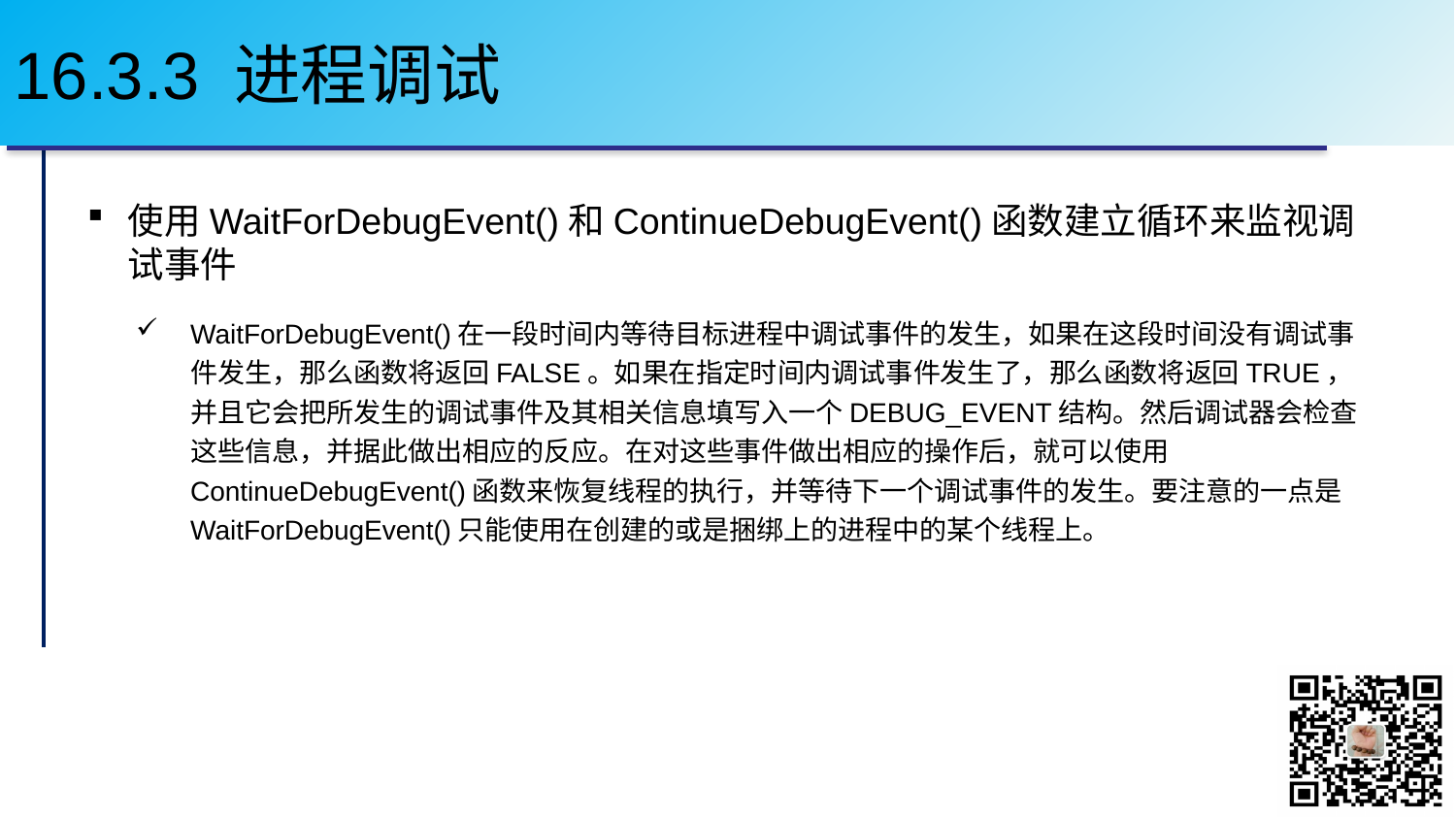

# 16.3.3 进程调试
使用WaitForDebugEvent()和ContinueDebugEvent()函数建立循环来监视调试事件
WaitForDebugEvent()在一段时间内等待目标进程中调试事件的发生，如果在这段时间没有调试事件发生，那么函数将返回FALSE。如果在指定时间内调试事件发生了，那么函数将返回TRUE，并且它会把所发生的调试事件及其相关信息填写入一个DEBUG_EVENT结构。然后调试器会检查这些信息，并据此做出相应的反应。在对这些事件做出相应的操作后，就可以使用ContinueDebugEvent()函数来恢复线程的执行，并等待下一个调试事件的发生。要注意的一点是WaitForDebugEvent()只能使用在创建的或是捆绑上的进程中的某个线程上。